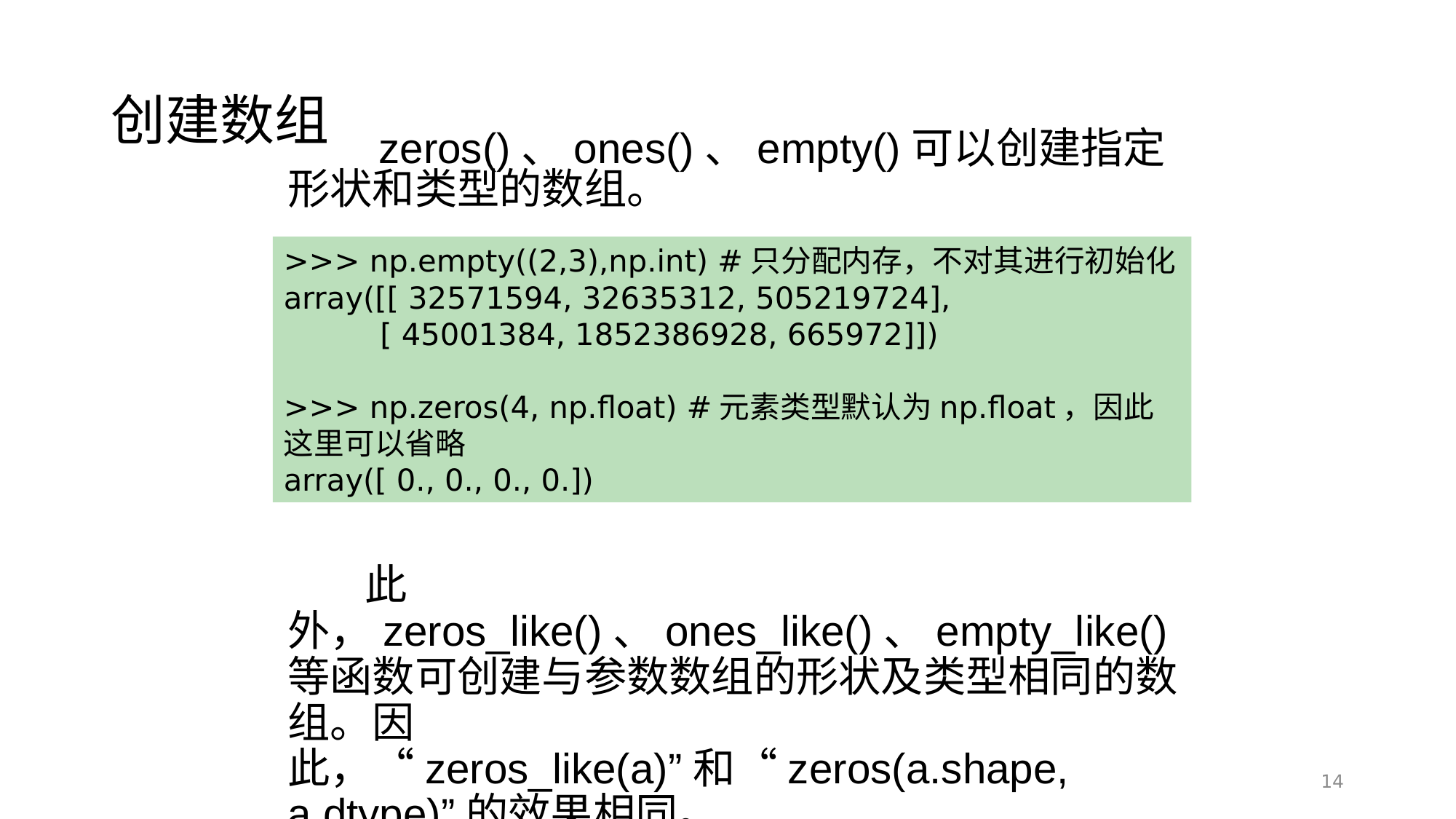

# 创建数组
          zeros()、ones()、empty()可以创建指定形状和类型的数组。

          此外，zeros_like()、ones_like()、empty_like()等函数可创建与参数数组的形状及类型相同的数组。因此，“zeros_like(a)”和“zeros(a.shape, a.dtype)”的效果相同。
>>> np.empty((2,3),np.int) #只分配内存，不对其进行初始化
array([[ 32571594, 32635312, 505219724],
          [ 45001384, 1852386928, 665972]])

>>> np.zeros(4, np.float) #元素类型默认为np.float，因此这里可以省略
array([ 0., 0., 0., 0.])
14